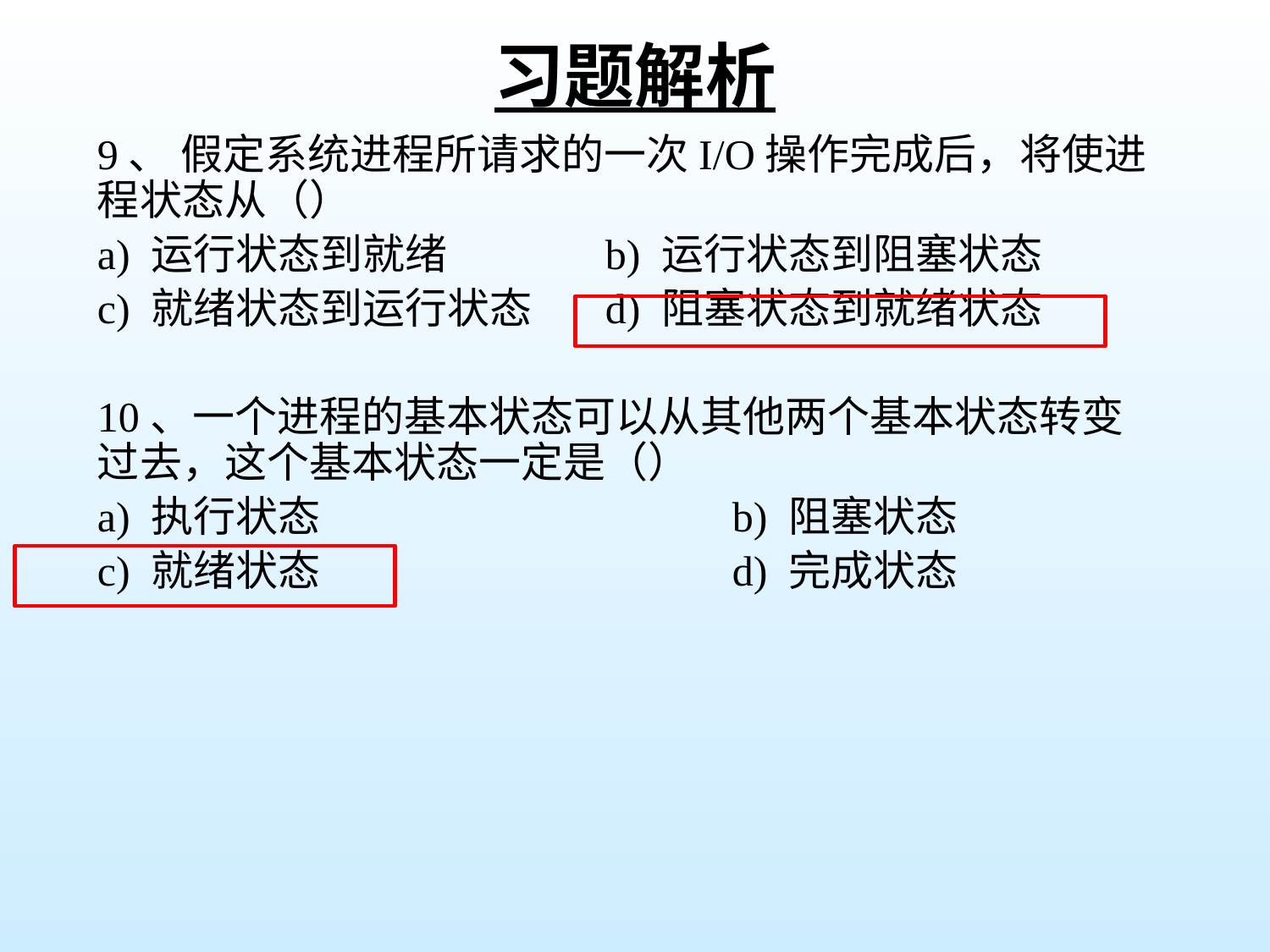

# 习题解析
9、 假定系统进程所请求的一次I/O操作完成后，将使进程状态从（）
a) 运行状态到就绪		b) 运行状态到阻塞状态
c) 就绪状态到运行状态	d) 阻塞状态到就绪状态

10、一个进程的基本状态可以从其他两个基本状态转变过去，这个基本状态一定是（）
a) 执行状态				b) 阻塞状态
c) 就绪状态				d) 完成状态